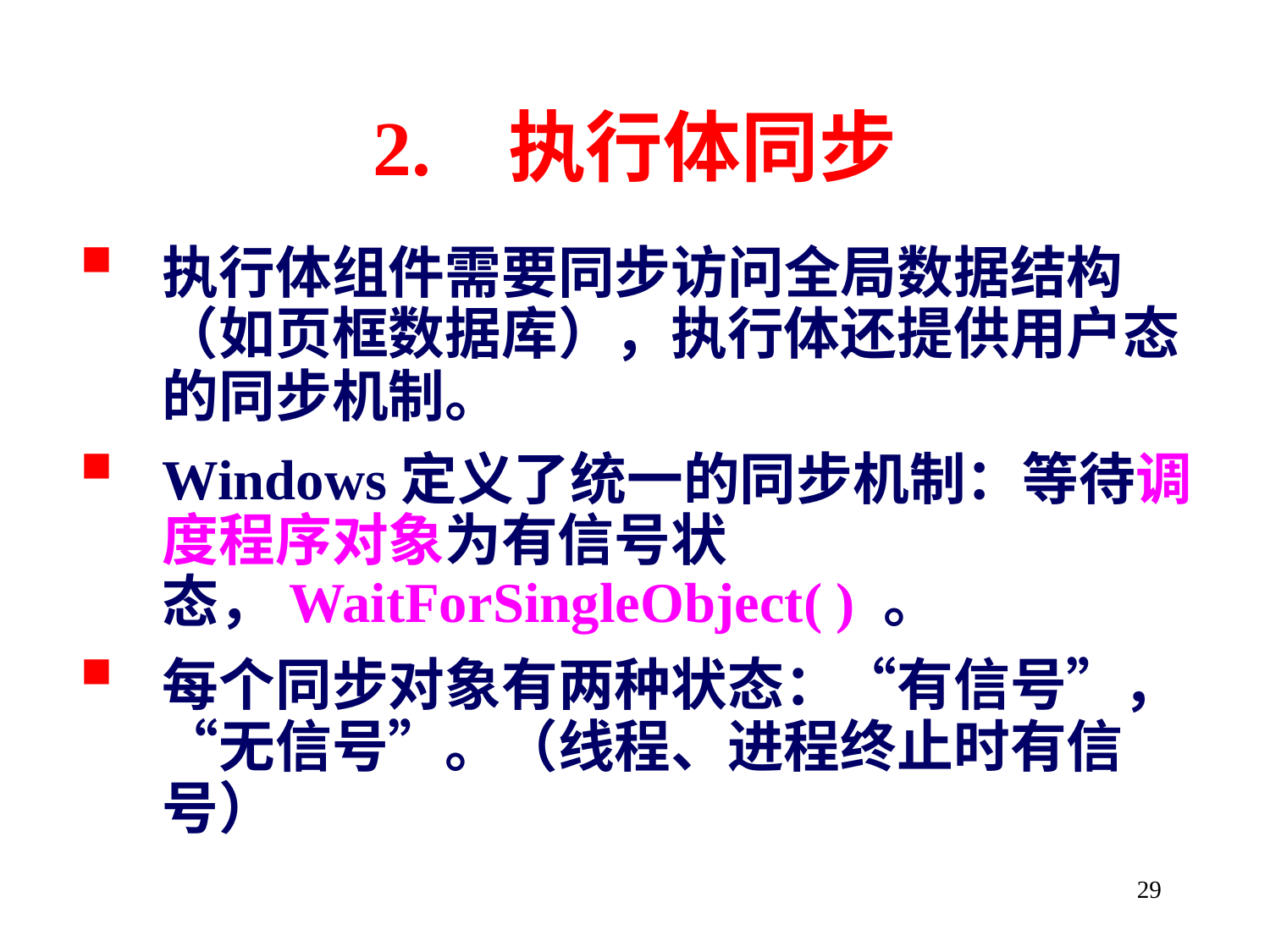

# 2.   执行体同步
执行体组件需要同步访问全局数据结构（如页框数据库），执行体还提供用户态的同步机制。
Windows定义了统一的同步机制：等待调度程序对象为有信号状态，WaitForSingleObject( ) 。
每个同步对象有两种状态：“有信号”，“无信号”。（线程、进程终止时有信号）

29